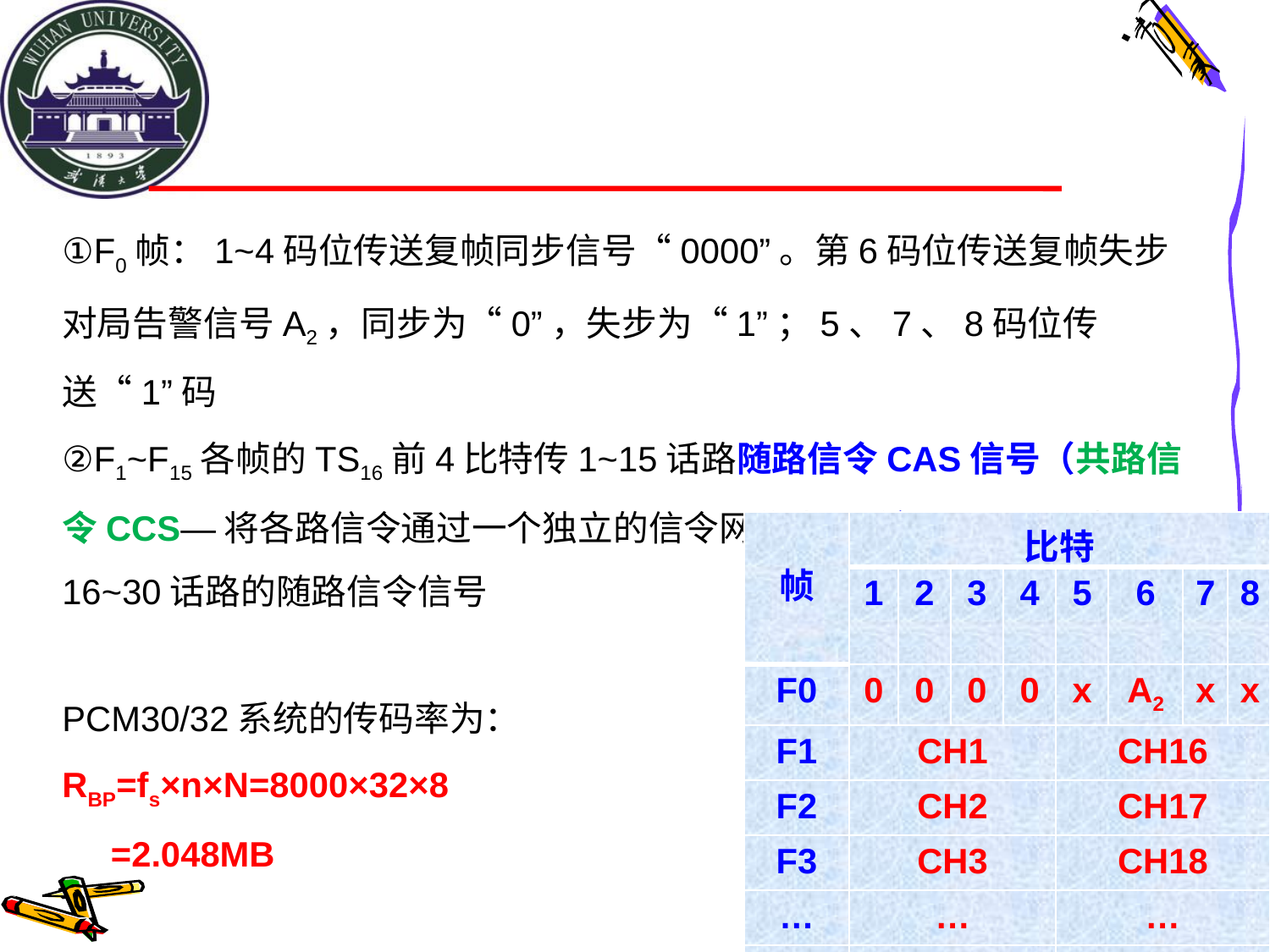

①F0帧：1~4码位传送复帧同步信号“0000”。第6码位传送复帧失步对局告警信号A2，同步为“0”，失步为“1”；5、7、8码位传送“1”码
②F1~F15各帧的TS16前4比特传1~15话路随路信令CAS信号（共路信令CCS—将各路信令通过一个独立的信令网集中传输），后4比特传16~30话路的随路信令信号

PCM30/32系统的传码率为：
RBP=fs×n×N=8000×32×8
     =2.048MB
| 帧 | 比特 |  |  |  |  |  |  |  |
| --- | --- | --- | --- | --- | --- | --- | --- | --- |
|  | 1 | 2 | 3 | 4 | 5 | 6 | 7 | 8 |
| F0 | 0 | 0 | 0 | 0 | x | A2 | x | x |
| F1 | CH1 |  |  |  | CH16 |  |  |  |
| F2 | CH2 |  |  |  | CH17 |  |  |  |
| F3 | CH3 |  |  |  | CH18 |  |  |  |
| … | … |  |  |  | … |  |  |  |
| F15 | CH15 |  |  |  | CH30 |  |  |  |